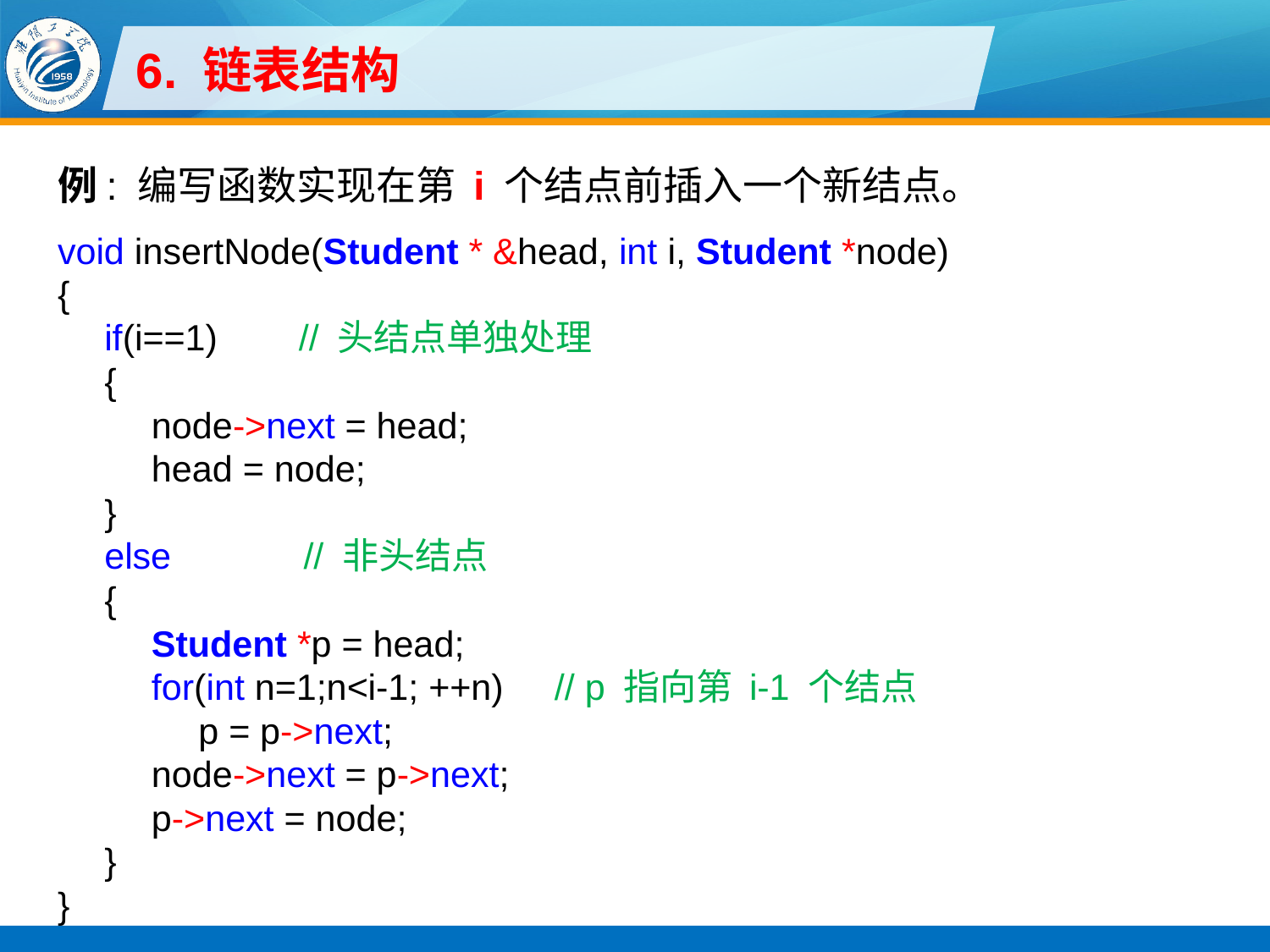

# 6. 链表结构
例: 编写函数实现在第 i 个结点前插入一个新结点。
void insertNode(Student * &head, int i, Student *node)
{
if(i==1)        // 头结点单独处理
{
node->next = head;
head = node;
}
else             // 非头结点
{
Student *p = head;
for(int n=1;n<i-1; ++n)     // p 指向第 i-1 个结点
p = p->next;
node->next = p->next;
p->next = node;
}
}